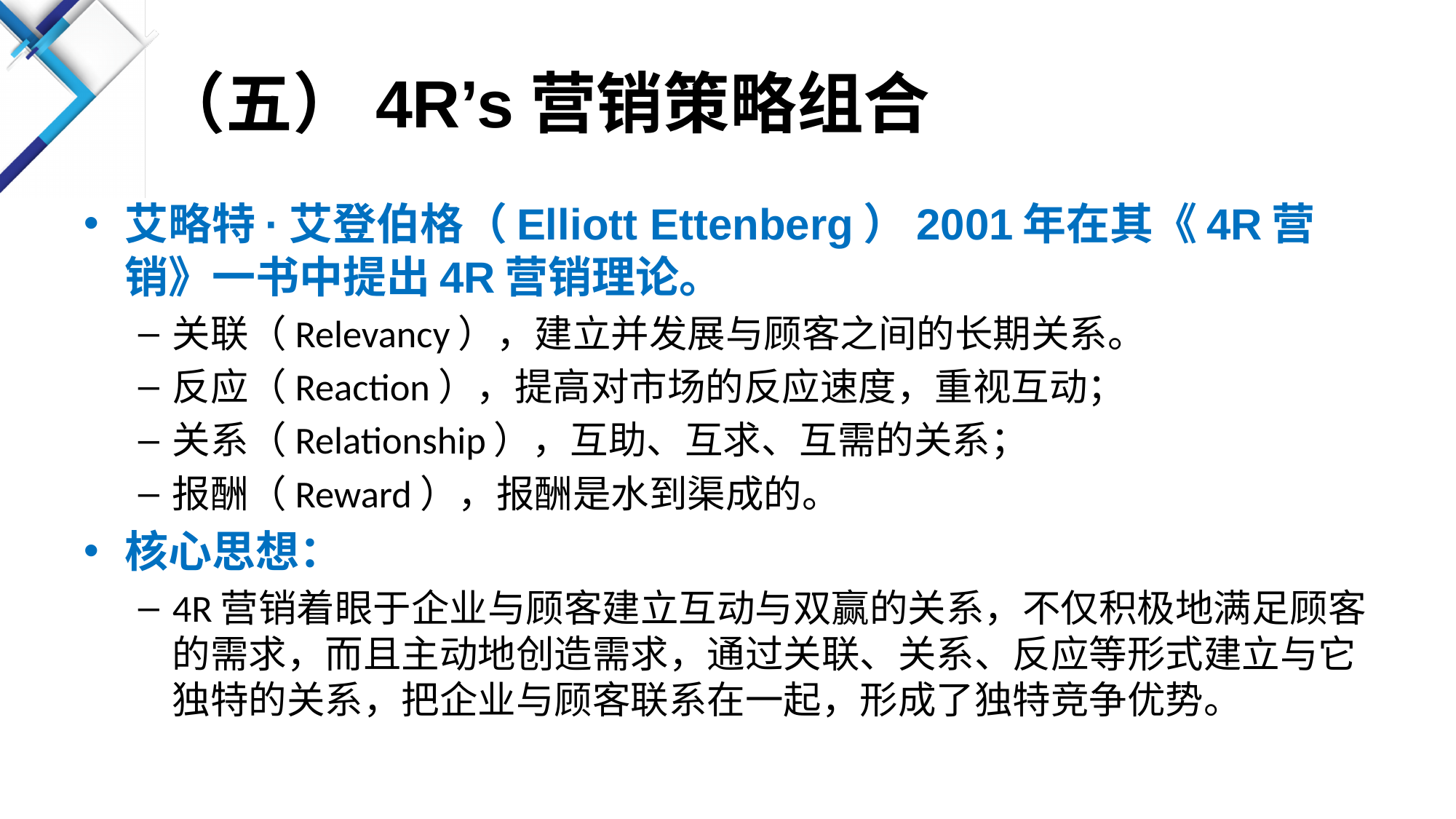

# （五）4R’s营销策略组合
艾略特·艾登伯格（Elliott Ettenberg）2001年在其《4R营销》一书中提出4R营销理论。
关联（Relevancy），建立并发展与顾客之间的长期关系。
反应（Reaction），提高对市场的反应速度，重视互动；
关系（Relationship），互助、互求、互需的关系；
报酬（Reward），报酬是水到渠成的。
核心思想：
4R营销着眼于企业与顾客建立互动与双赢的关系，不仅积极地满足顾客的需求，而且主动地创造需求，通过关联、关系、反应等形式建立与它独特的关系，把企业与顾客联系在一起，形成了独特竞争优势。